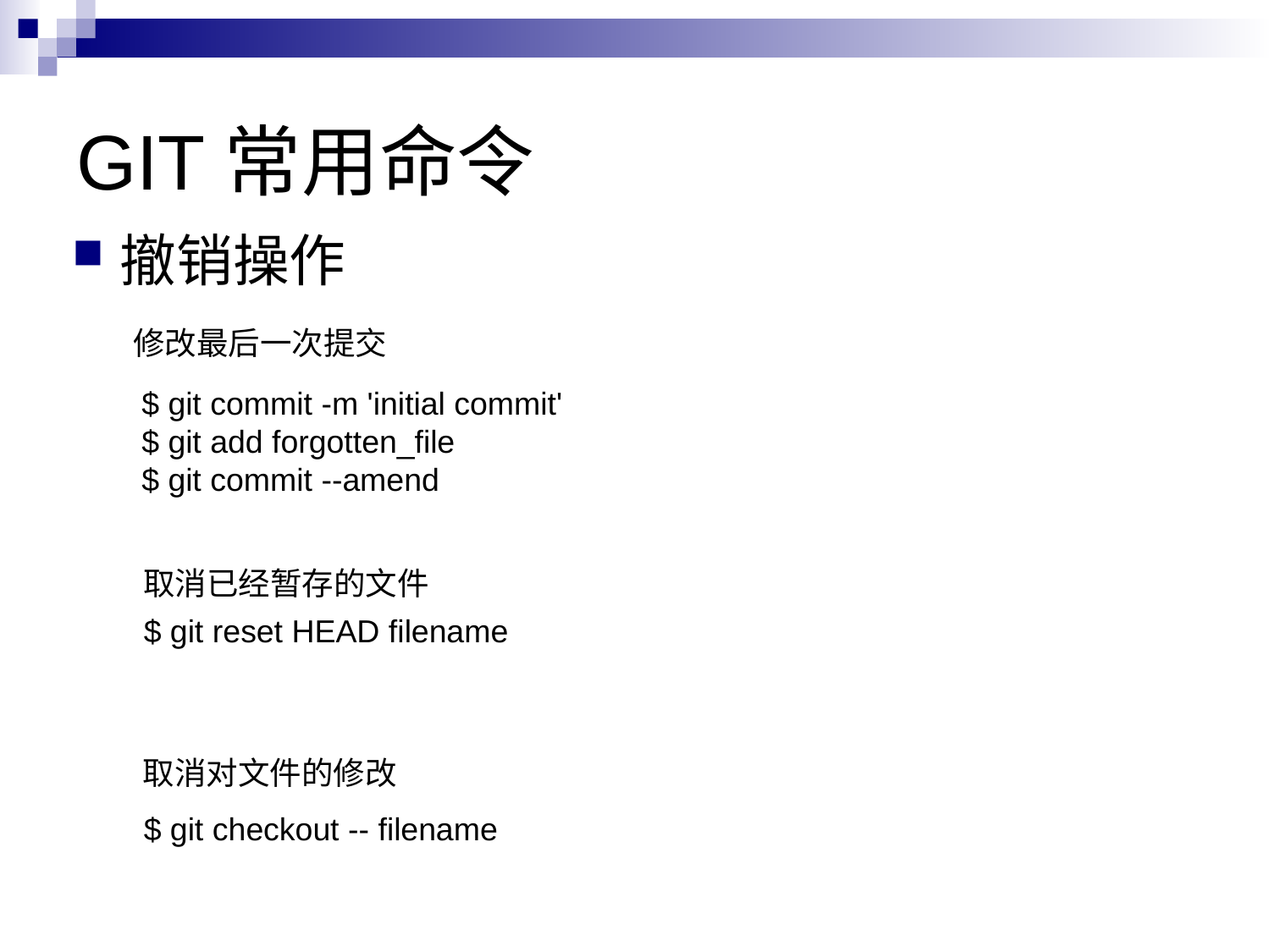

# GIT常用命令
撤销操作

修改最后一次提交
$ git commit -m 'initial commit'
$ git add forgotten_file
$ git commit --amend
取消已经暂存的文件
$ git reset HEAD filename
取消对文件的修改
$ git checkout -- filename